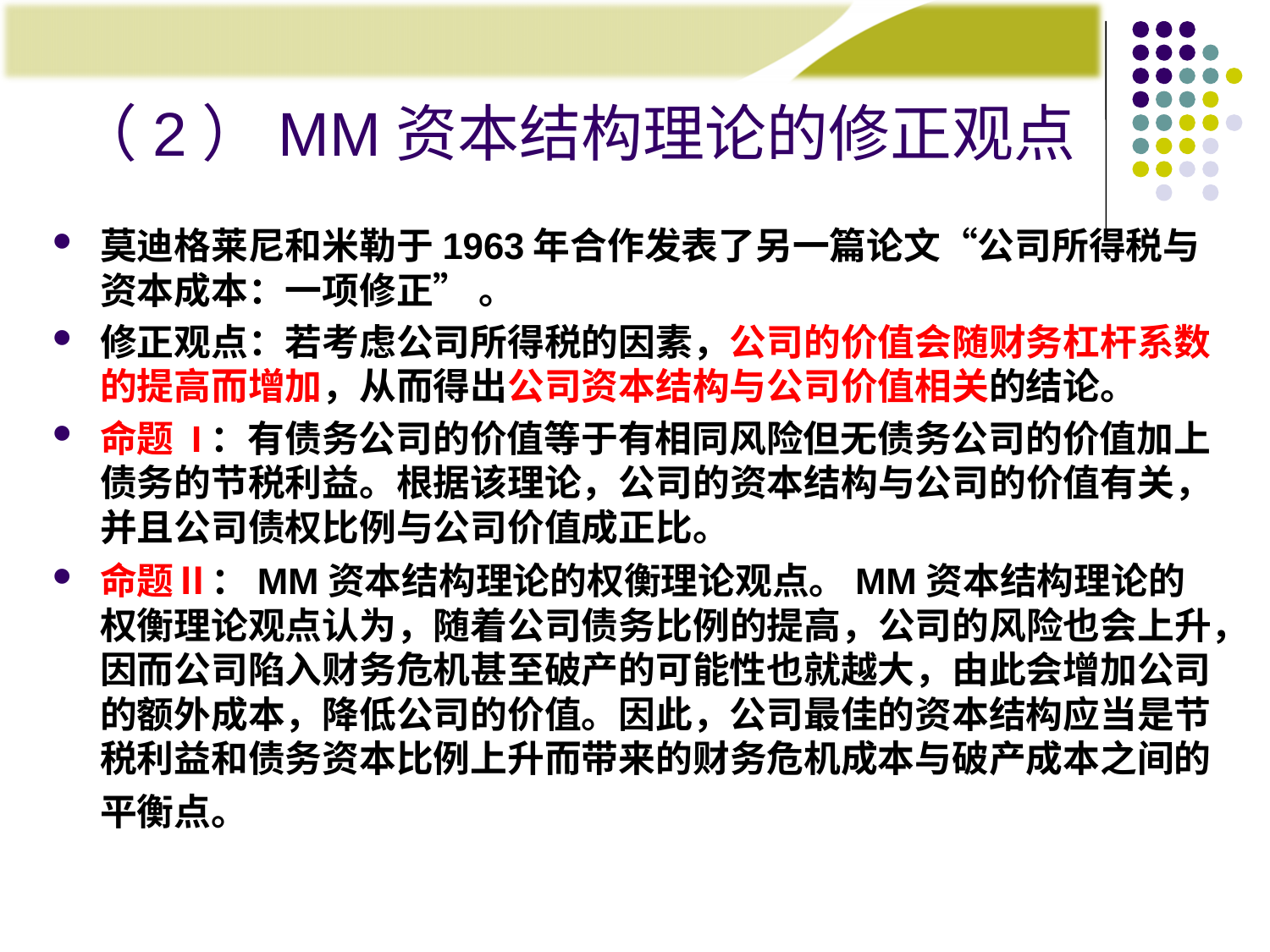

# （2）MM资本结构理论的修正观点
莫迪格莱尼和米勒于1963年合作发表了另一篇论文“公司所得税与资本成本：一项修正” 。
修正观点：若考虑公司所得税的因素，公司的价值会随财务杠杆系数的提高而增加，从而得出公司资本结构与公司价值相关的结论。
命题 I：有债务公司的价值等于有相同风险但无债务公司的价值加上债务的节税利益。根据该理论，公司的资本结构与公司的价值有关，并且公司债权比例与公司价值成正比。
命题Ⅱ：MM资本结构理论的权衡理论观点。MM资本结构理论的权衡理论观点认为，随着公司债务比例的提高，公司的风险也会上升，因而公司陷入财务危机甚至破产的可能性也就越大，由此会增加公司的额外成本，降低公司的价值。因此，公司最佳的资本结构应当是节税利益和债务资本比例上升而带来的财务危机成本与破产成本之间的平衡点。